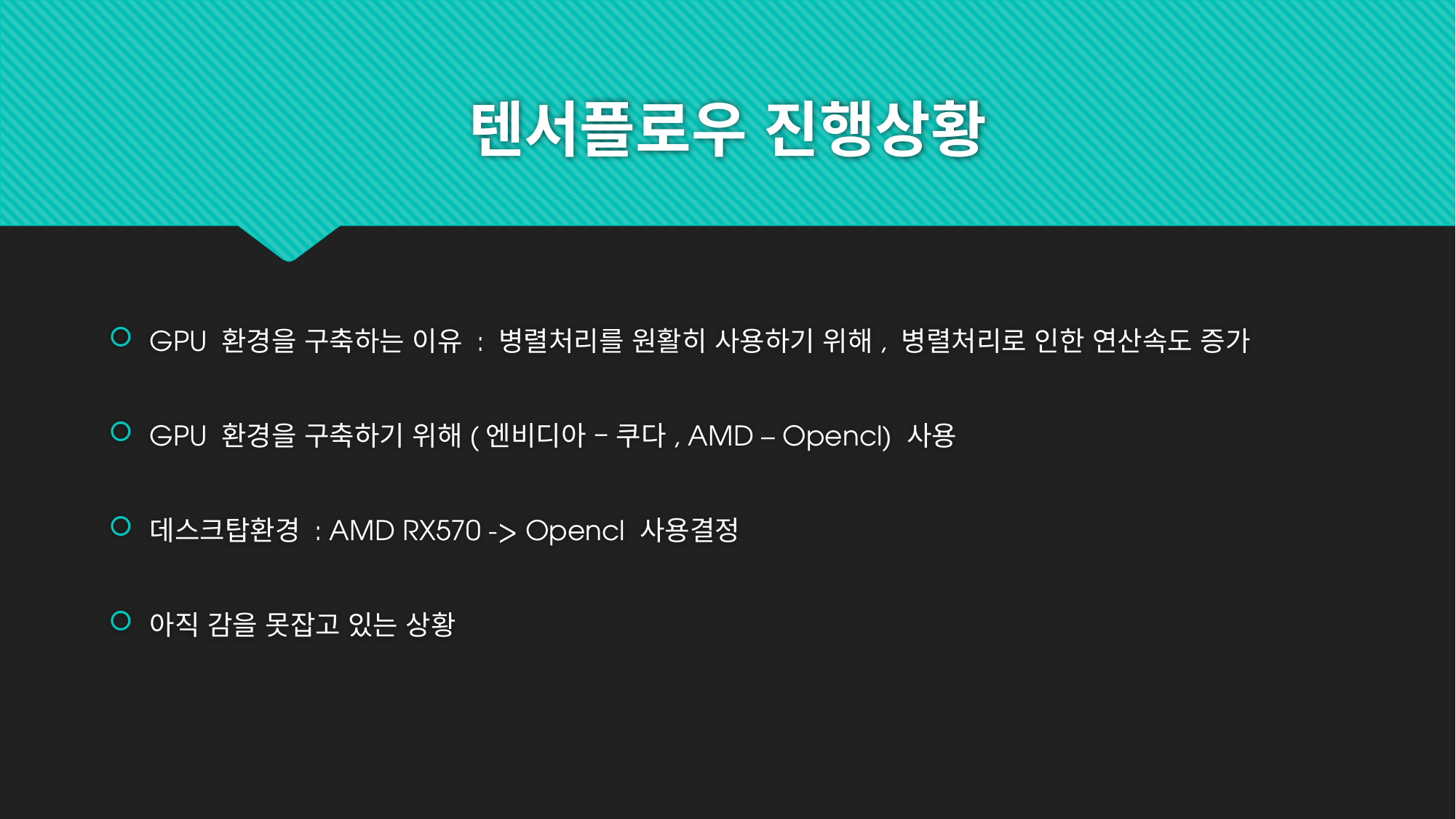

# 텐서플로우 진행상황
GPU 환경을 구축하는 이유 : 병렬처리를 원활히 사용하기 위해, 병렬처리로 인한 연산속도 증가

GPU 환경을 구축하기 위해(엔비디아 – 쿠다, AMD – Opencl) 사용

데스크탑환경 : AMD RX570 -> Opencl 사용결정

아직 감을 못잡고 있는 상황